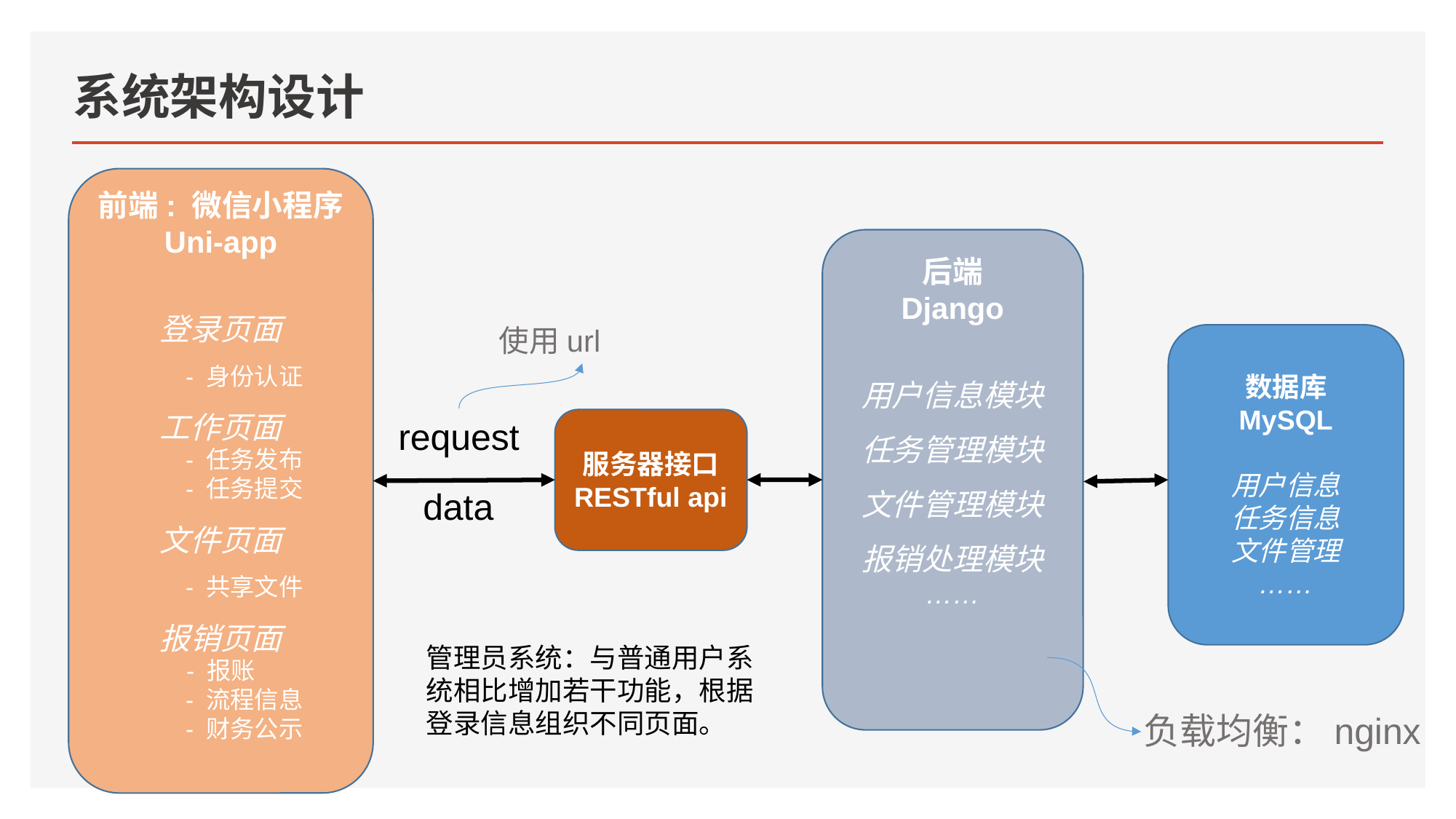

# 系统架构设计
前端: 微信小程序
Uni-app

登录页面
       - 身份认证
工作页面
       - 任务发布
       - 任务提交
文件页面
       - 共享文件
报销页面
- 报账
       - 流程信息
       - 财务公示

后端
Django

用户信息模块
任务管理模块
文件管理模块
报销处理模块
……

使用url
数据库
MySQL

用户信息
任务信息
文件管理
……
request
服务器接口
RESTful api
data
管理员系统：与普通用户系统相比增加若干功能，根据登录信息组织不同页面。
负载均衡：nginx